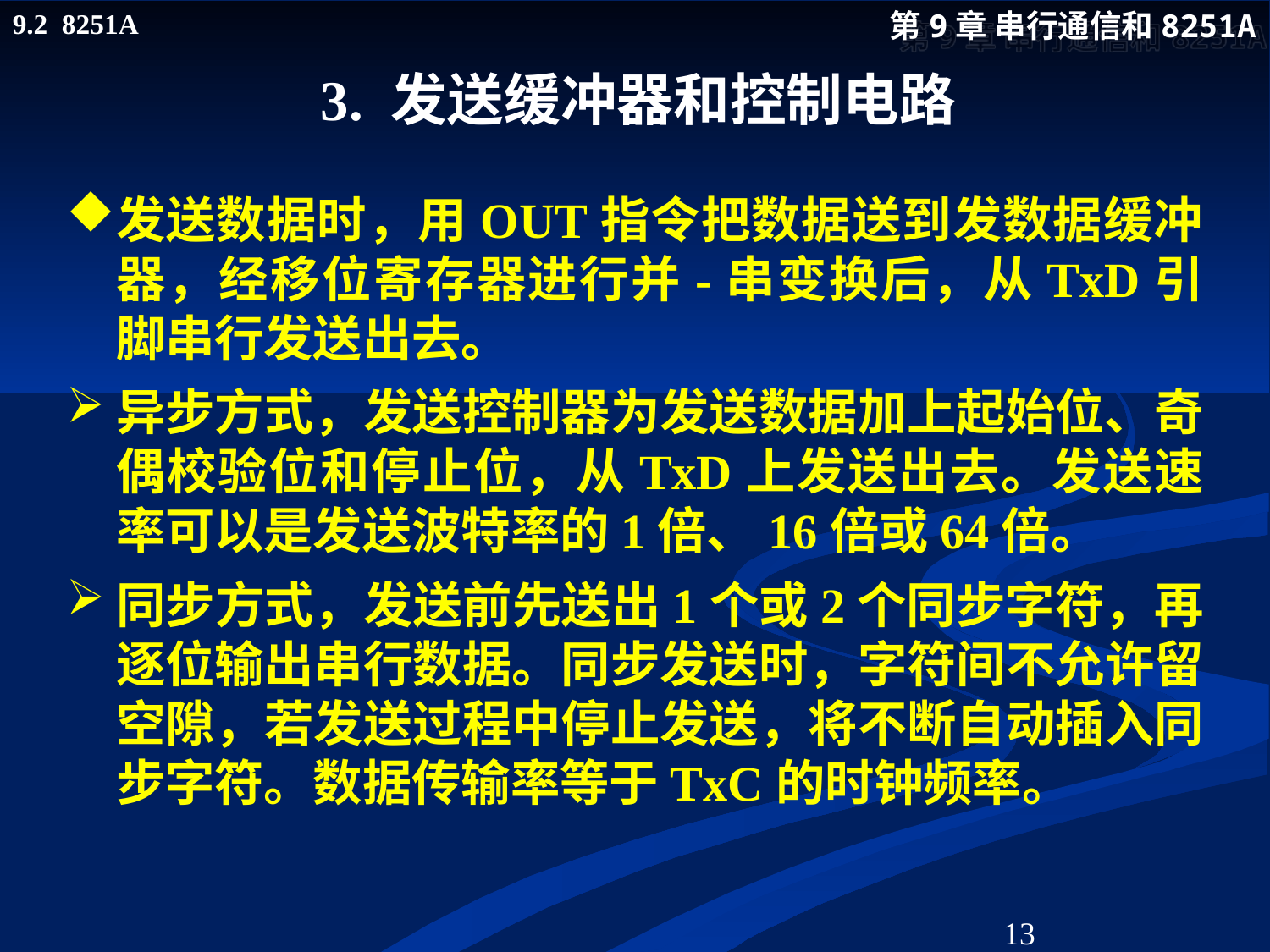

# 3. 发送缓冲器和控制电路
发送数据时，用OUT指令把数据送到发数据缓冲器，经移位寄存器进行并-串变换后，从TxD引脚串行发送出去。
异步方式，发送控制器为发送数据加上起始位、奇偶校验位和停止位，从TxD上发送出去。发送速率可以是发送波特率的1倍、16倍或64倍。
同步方式，发送前先送出1个或2个同步字符，再逐位输出串行数据。同步发送时，字符间不允许留空隙，若发送过程中停止发送，将不断自动插入同步字符。数据传输率等于TxC的时钟频率。